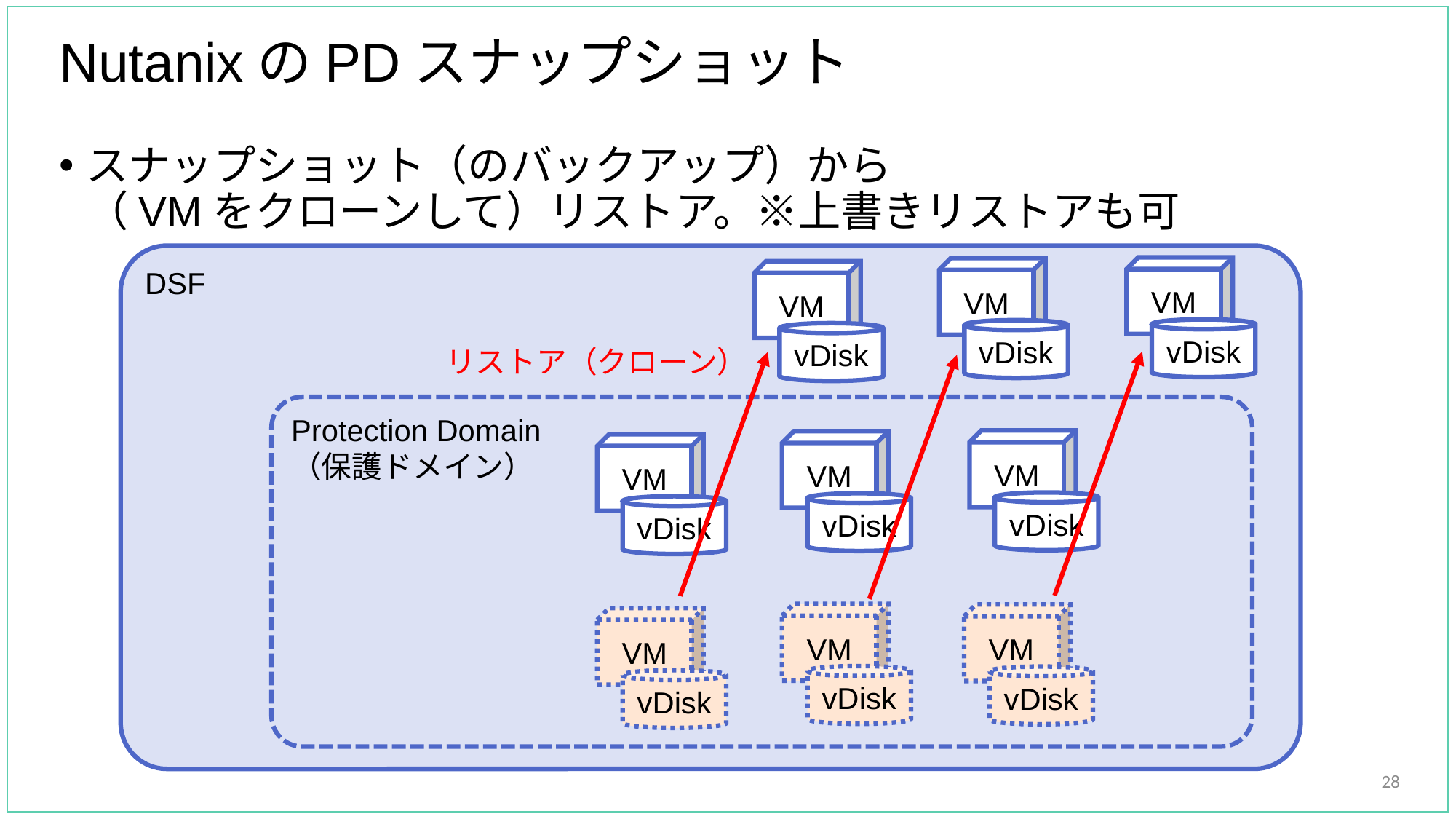

# NutanixのPDスナップショット
スナップショット（のバックアップ）から
（VMをクローンして）リストア。※上書きリストアも可
DSF
VM
VM
VM
vDisk
vDisk
vDisk
リストア（クローン）
Protection Domain
（保護ドメイン）
VM
VM
VM
vDisk
vDisk
vDisk
VM
VM
VM
vDisk
vDisk
vDisk
28